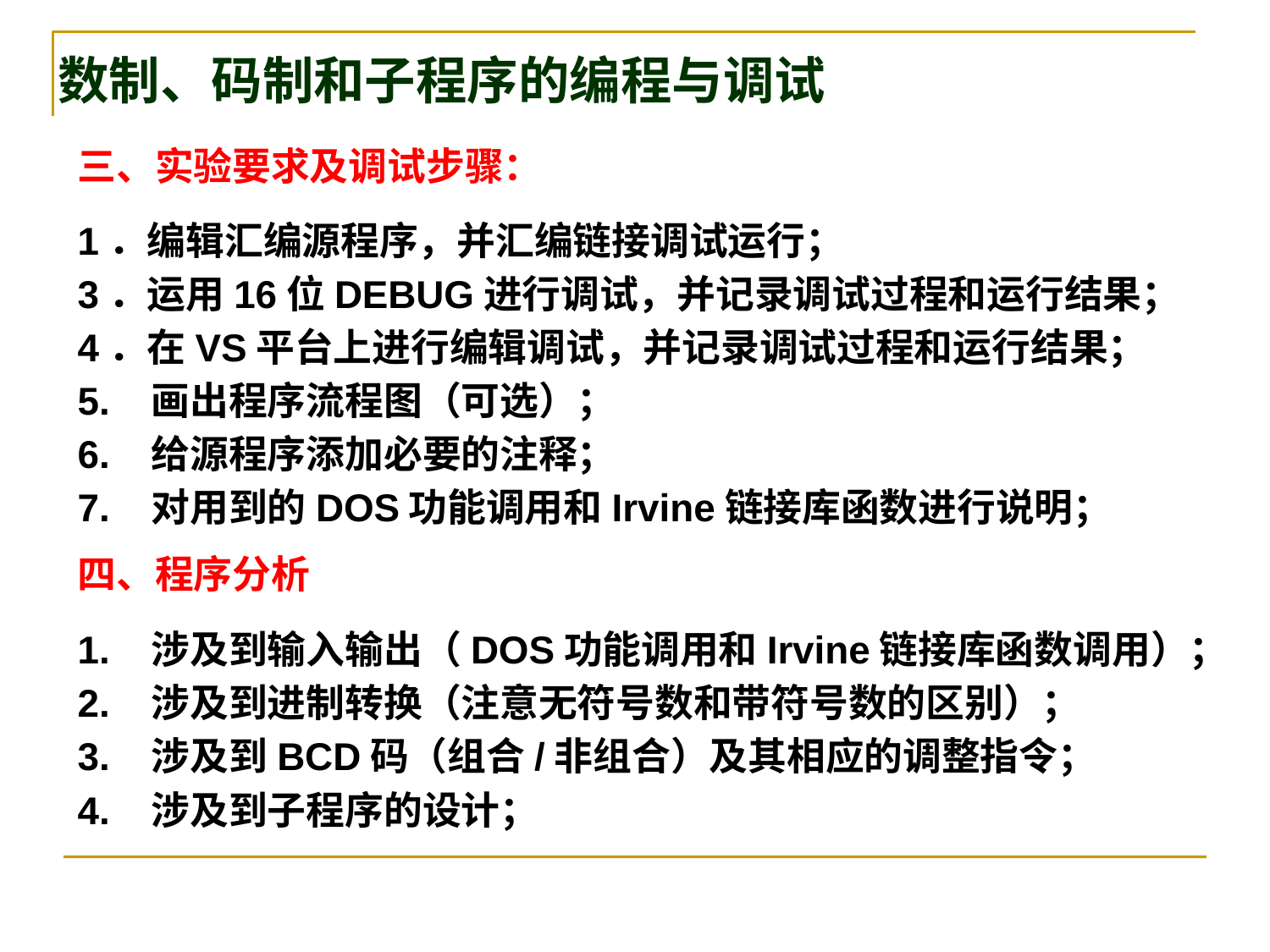

# 数制、码制和子程序的编程与调试
三、实验要求及调试步骤：
1．编辑汇编源程序，并汇编链接调试运行；
3．运用16位DEBUG进行调试，并记录调试过程和运行结果；
4．在VS平台上进行编辑调试，并记录调试过程和运行结果；
5.   画出程序流程图（可选）；
6.   给源程序添加必要的注释；
7.   对用到的DOS功能调用和Irvine链接库函数进行说明；
四、程序分析
1.   涉及到输入输出（DOS功能调用和Irvine链接库函数调用）；
2.   涉及到进制转换（注意无符号数和带符号数的区别）；
3.   涉及到BCD码（组合/非组合）及其相应的调整指令；
4.   涉及到子程序的设计；